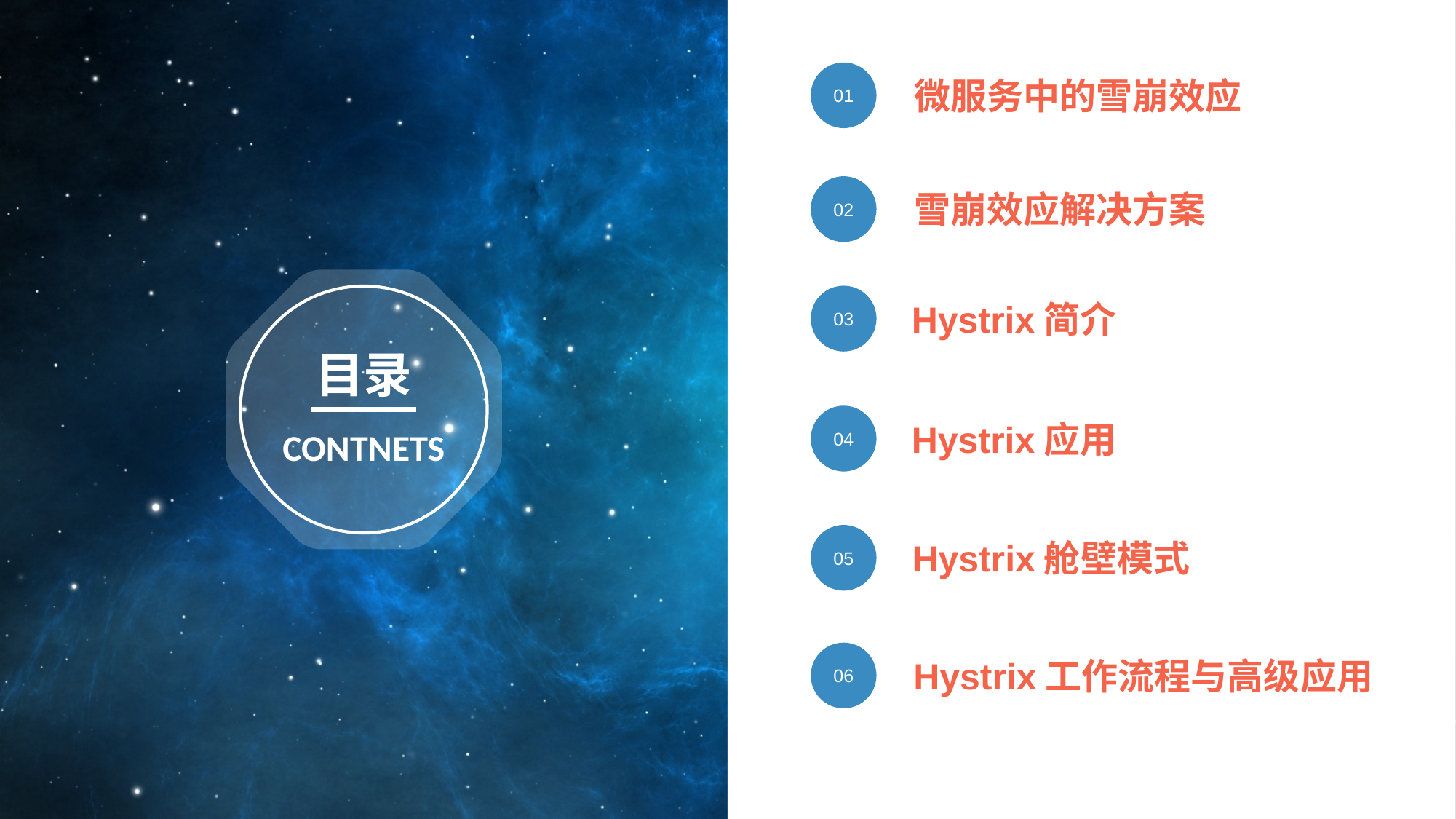

01
微服务中的雪崩效应
02
雪崩效应解决方案

03

Hystrix简介
目录
04
Hystrix应用
CONTNETS

05
Hystrix舱壁模式

06
Hystrix工作流程与高级应用